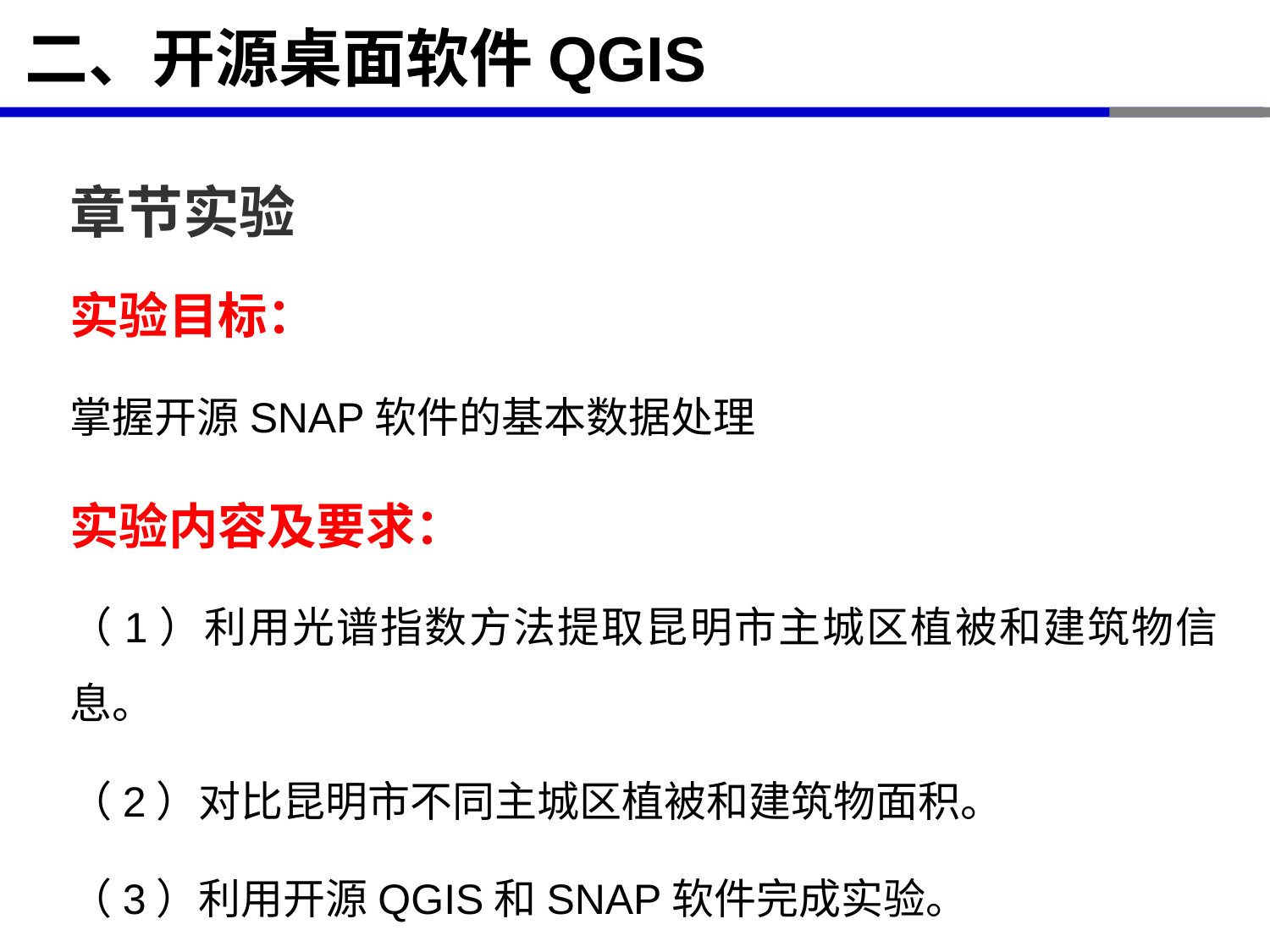

# 二、开源桌面软件QGIS
章节实验
实验目标：
掌握开源SNAP软件的基本数据处理
实验内容及要求：
（1）利用光谱指数方法提取昆明市主城区植被和建筑物信息。
（2）对比昆明市不同主城区植被和建筑物面积。
（3）利用开源QGIS和SNAP软件完成实验。